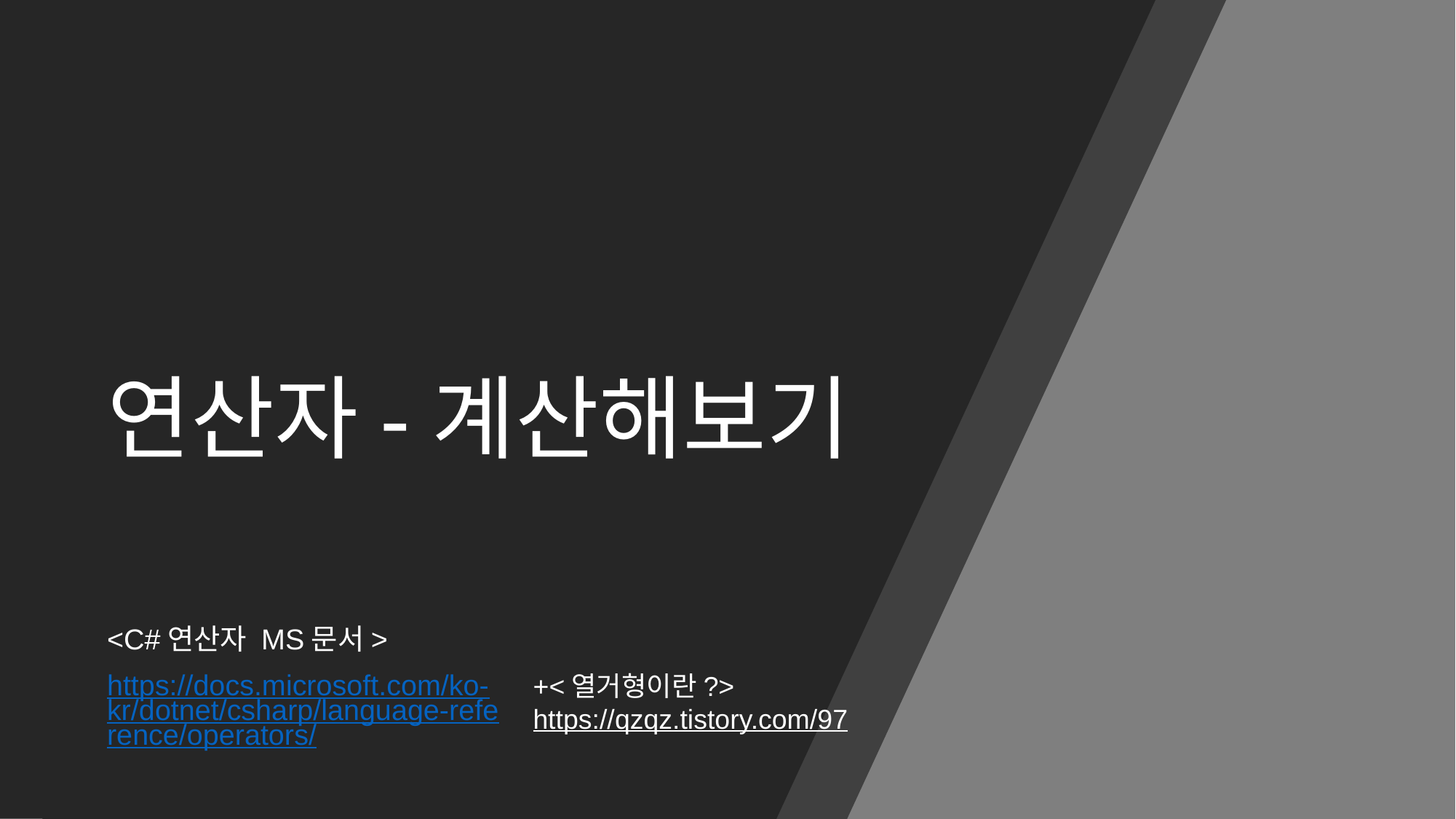

# 연산자-계산해보기
<C#연산자 MS문서>
https://docs.microsoft.com/ko-kr/dotnet/csharp/language-reference/operators/
+<열거형이란?>
https://qzqz.tistory.com/97